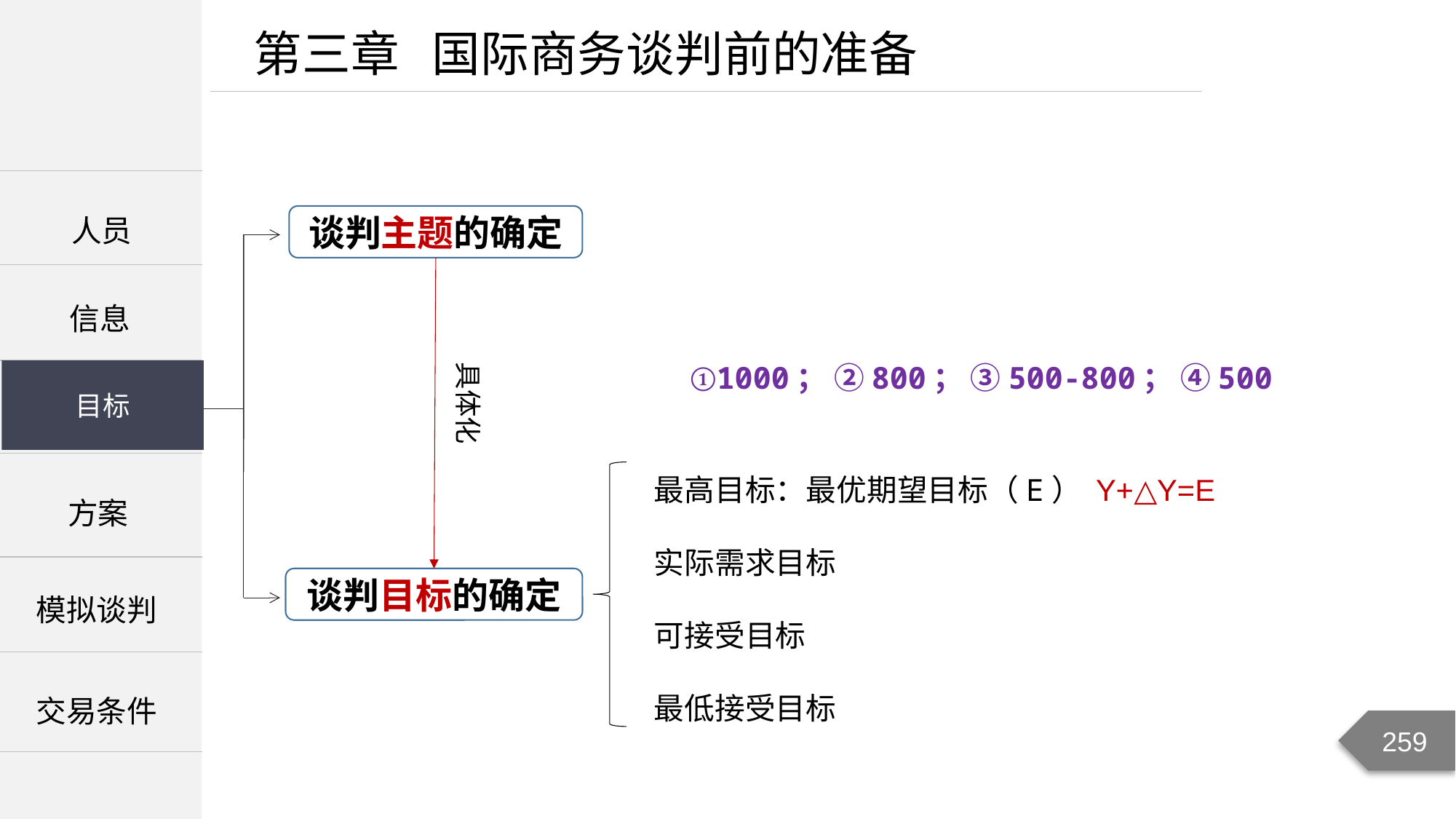

第三章   国际商务谈判前的准备
|  |
| --- |
|  |
|  |
人员
谈判主题的确定

信息
具体化
①1000； ②800； ③500-800； ④500
目标

目标
最高目标：最优期望目标（E） Y+△Y=E
实际需求目标
可接受目标
最低接受目标

方案
模拟谈判
谈判目标的确定
交易条件
259